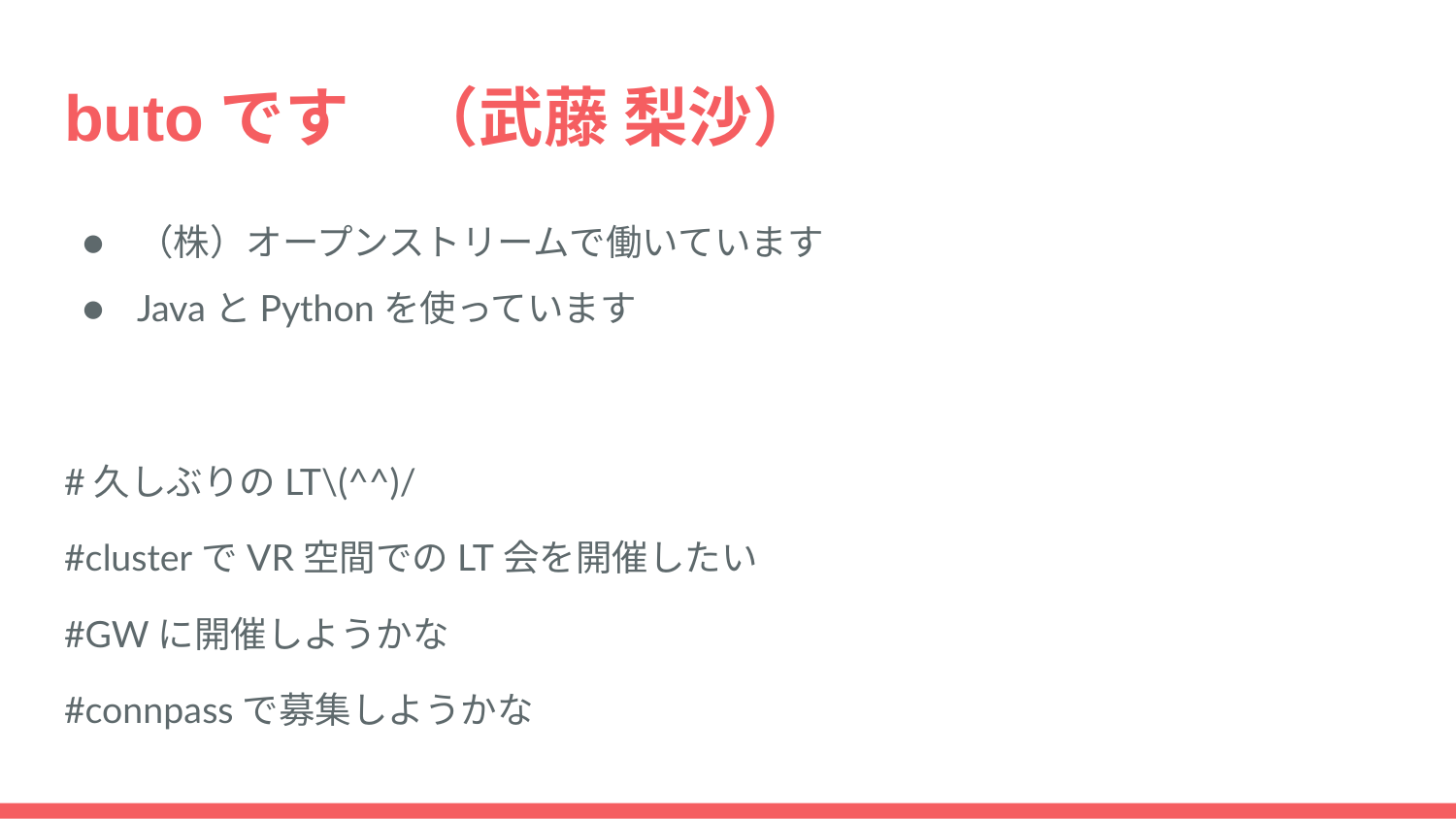

# butoです　（武藤 梨沙）
（株）オープンストリームで働いています
JavaとPythonを使っています

#久しぶりのLT\(^^)/
#clusterでVR空間でのLT会を開催したい
#GWに開催しようかな
#connpassで募集しようかな